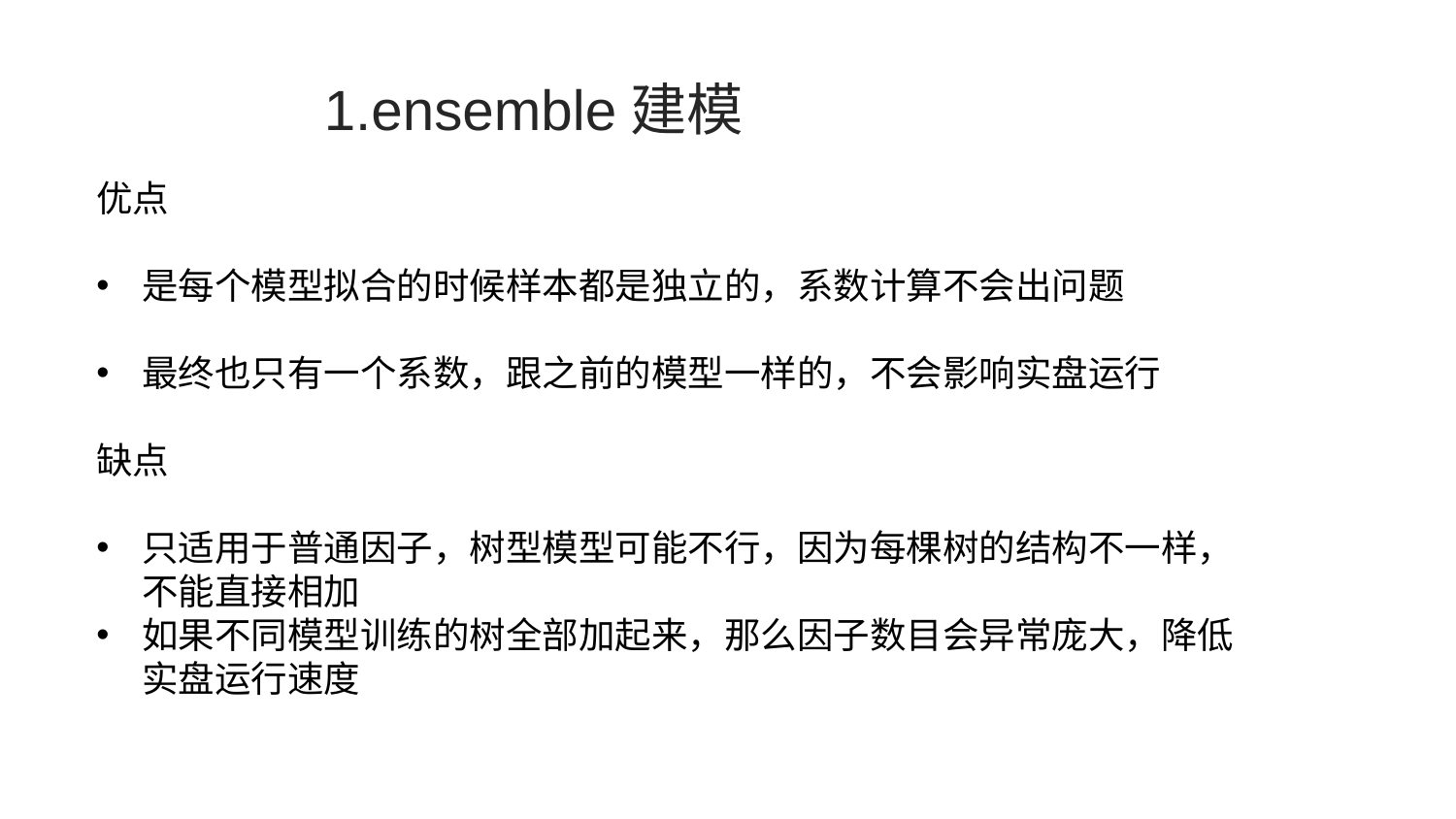

# 1.ensemble建模
优点

是每个模型拟合的时候样本都是独立的，系数计算不会出问题

最终也只有一个系数，跟之前的模型一样的，不会影响实盘运行

缺点

只适用于普通因子，树型模型可能不行，因为每棵树的结构不一样，不能直接相加
如果不同模型训练的树全部加起来，那么因子数目会异常庞大，降低实盘运行速度